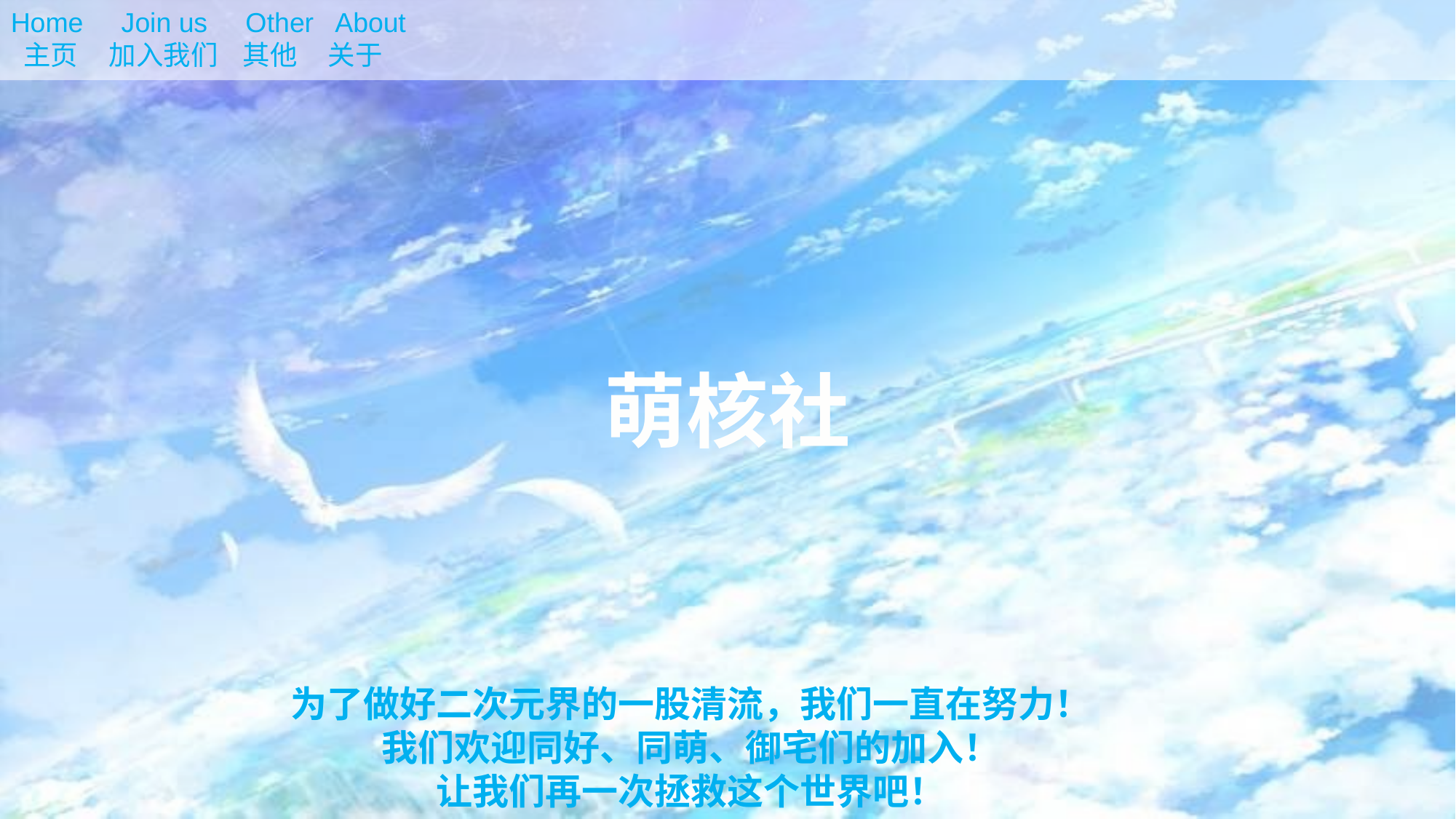

Home     Join us     Other   About
 主页     加入我们    其他     关于
萌核社
为了做好二次元界的一股清流，我们一直在努力！
我们欢迎同好、同萌、御宅们的加入！
让我们再一次拯救这个世界吧！